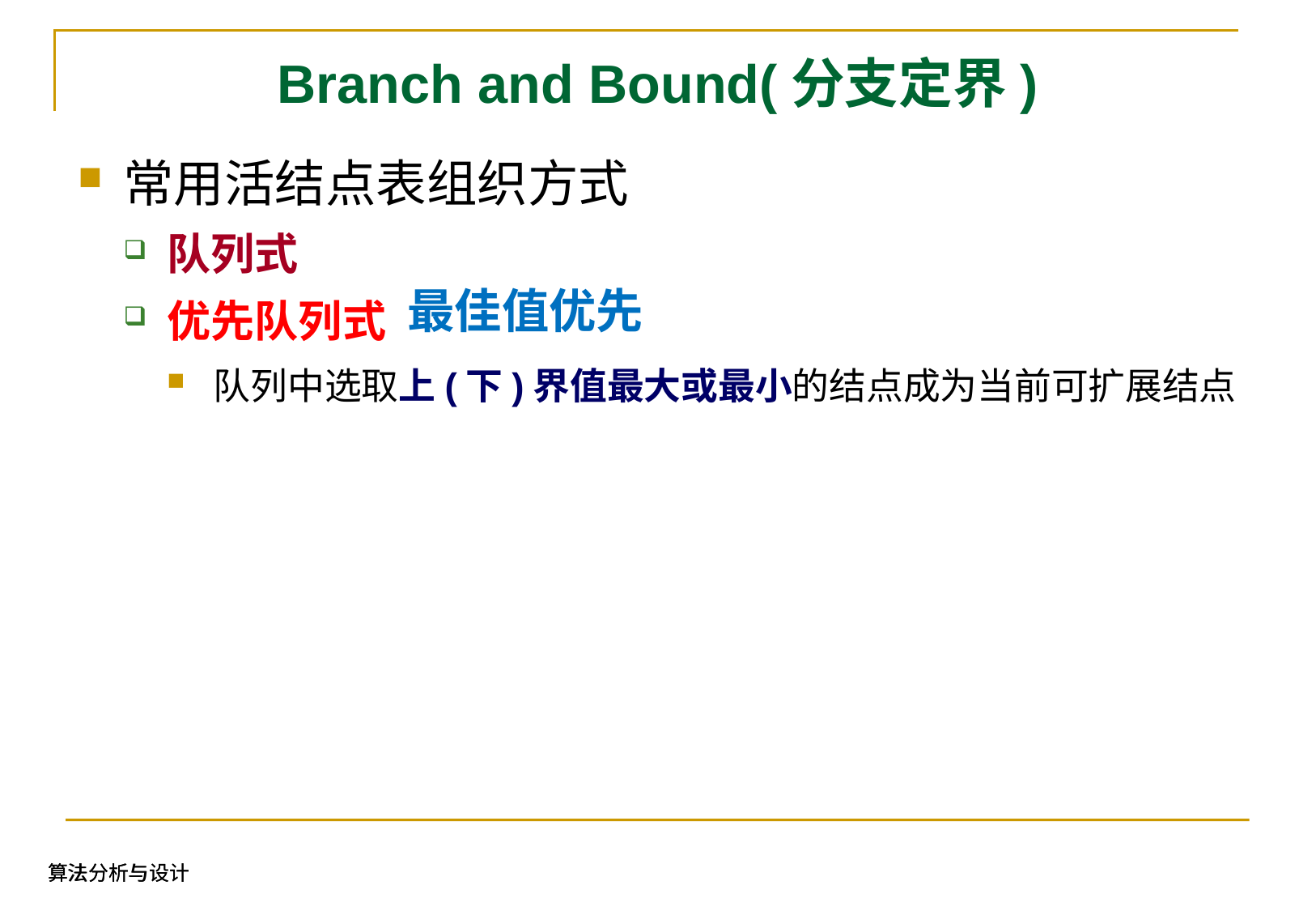

# Branch and Bound(分支定界)
常用活结点表组织方式
队列式
优先队列式
队列中选取上(下)界值最大或最小的结点成为当前可扩展结点
最佳值优先
算法分析与设计
算法分析与设计